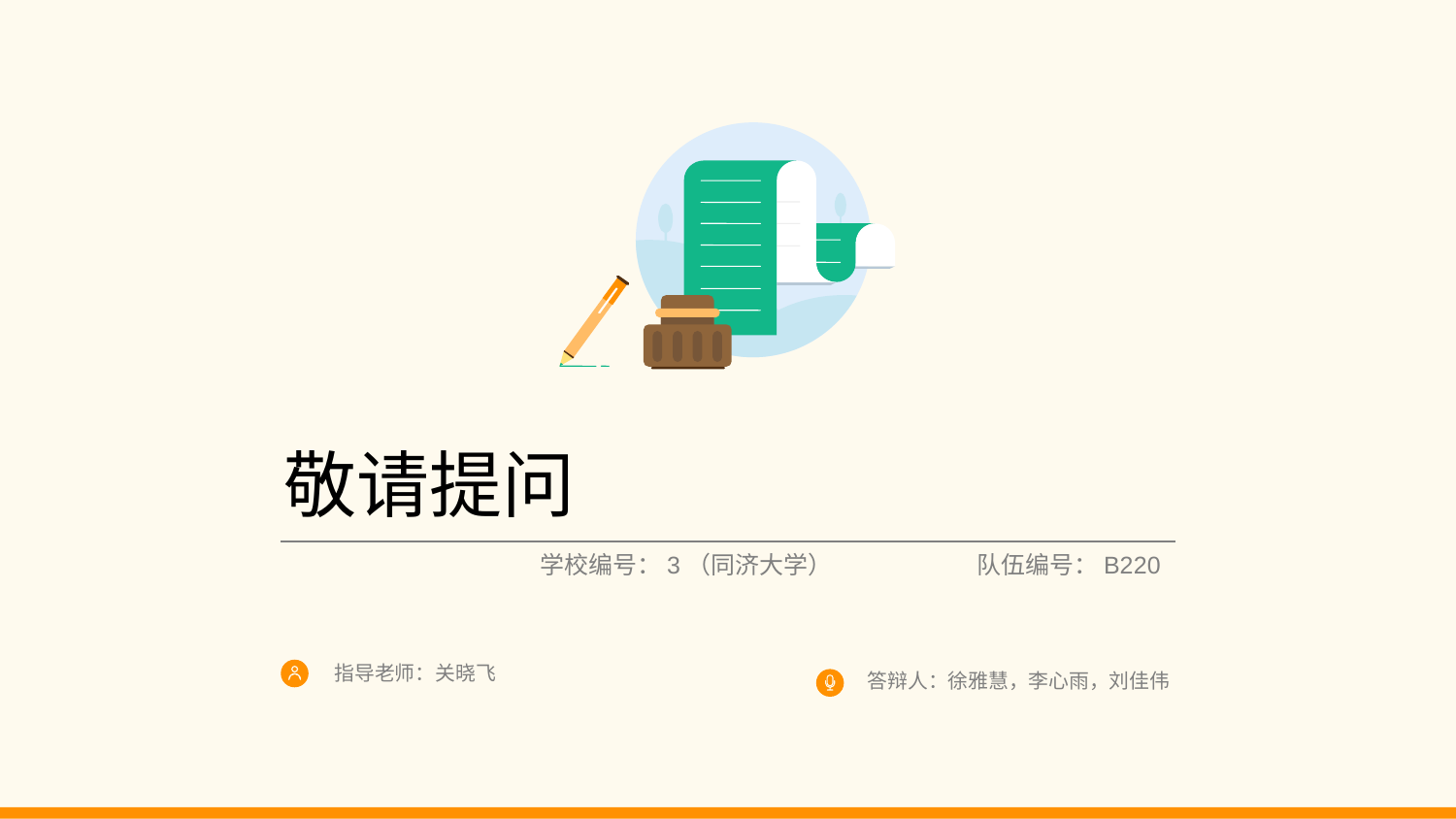

敬请提问
学校编号：3（同济大学）	队伍编号：B220
指导老师：关晓飞

答辩人：徐雅慧，李心雨，刘佳伟